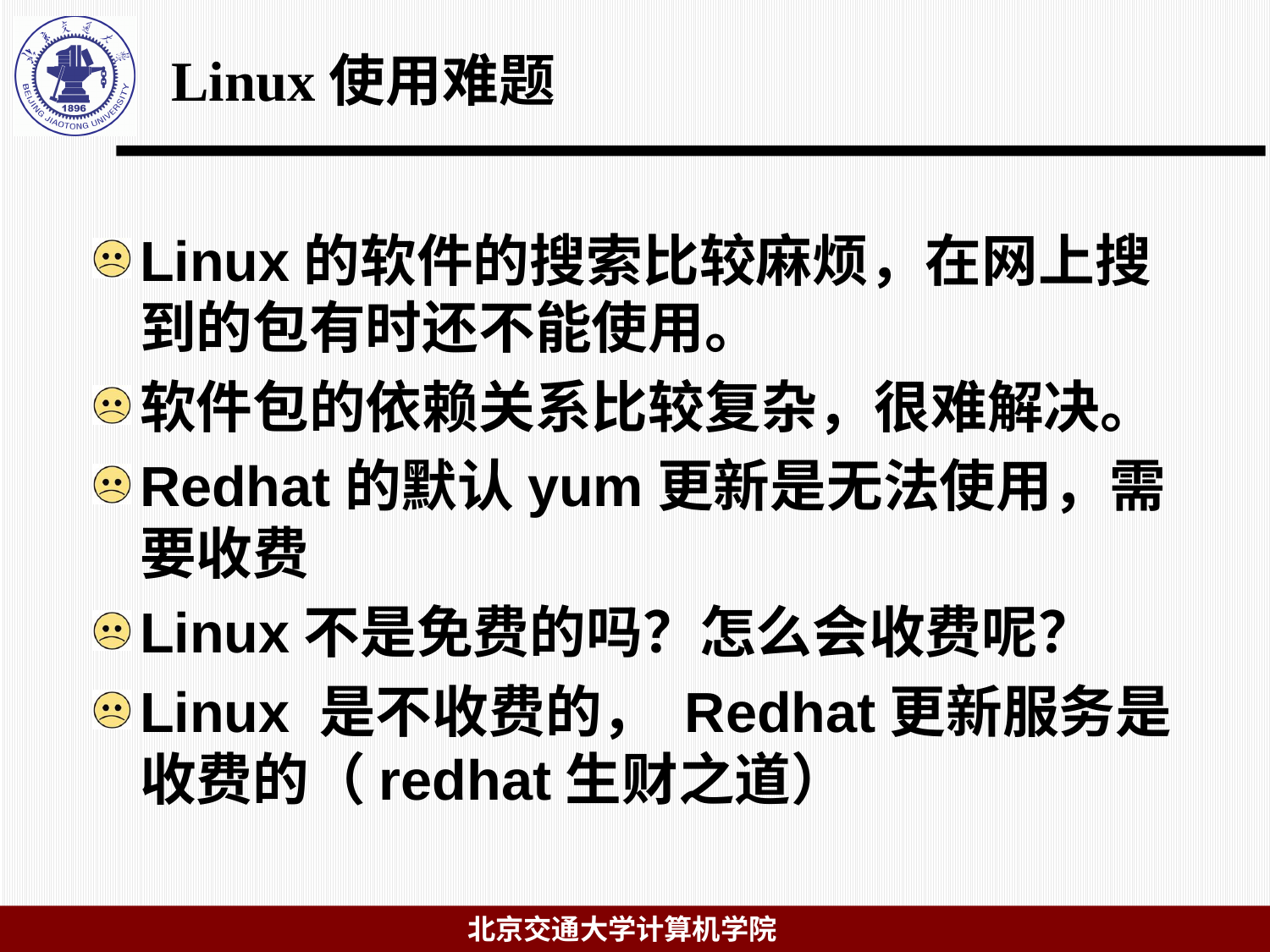

# Linux使用难题
Linux的软件的搜索比较麻烦，在网上搜到的包有时还不能使用。
软件包的依赖关系比较复杂，很难解决。
Redhat的默认yum更新是无法使用，需要收费
Linux不是免费的吗？怎么会收费呢？
Linux 是不收费的， Redhat更新服务是收费的（redhat生财之道）